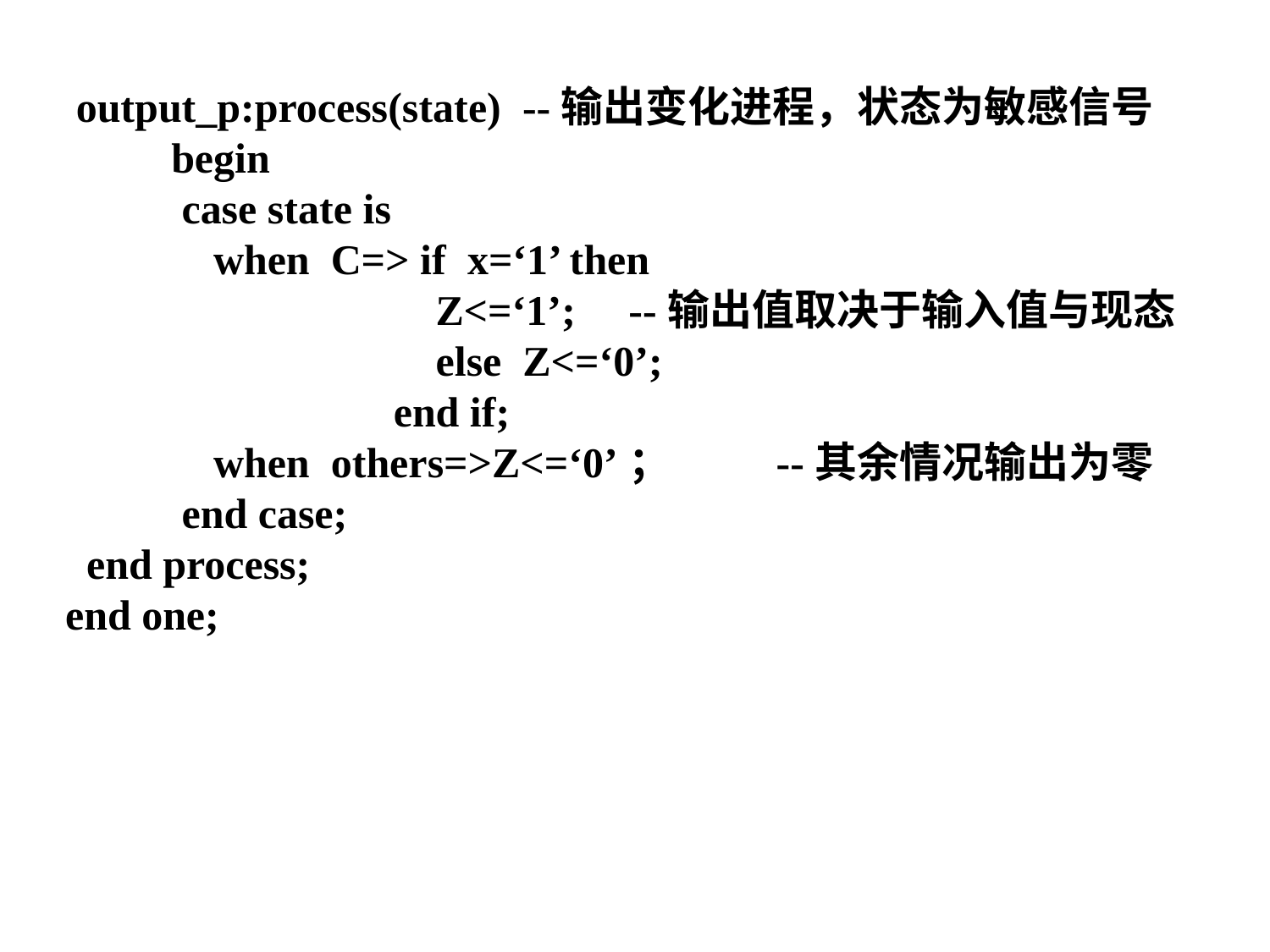

output_p:process(state)  --输出变化进程，状态为敏感信号
          begin
           case state is
              when  C=> if  x=‘1’ then
                                   Z<=‘1’;     --输出值取决于输入值与现态
                                   else  Z<=‘0’;
                               end if;
              when  others=>Z<=‘0’；          --其余情况输出为零
           end case;
  end process;
end one;